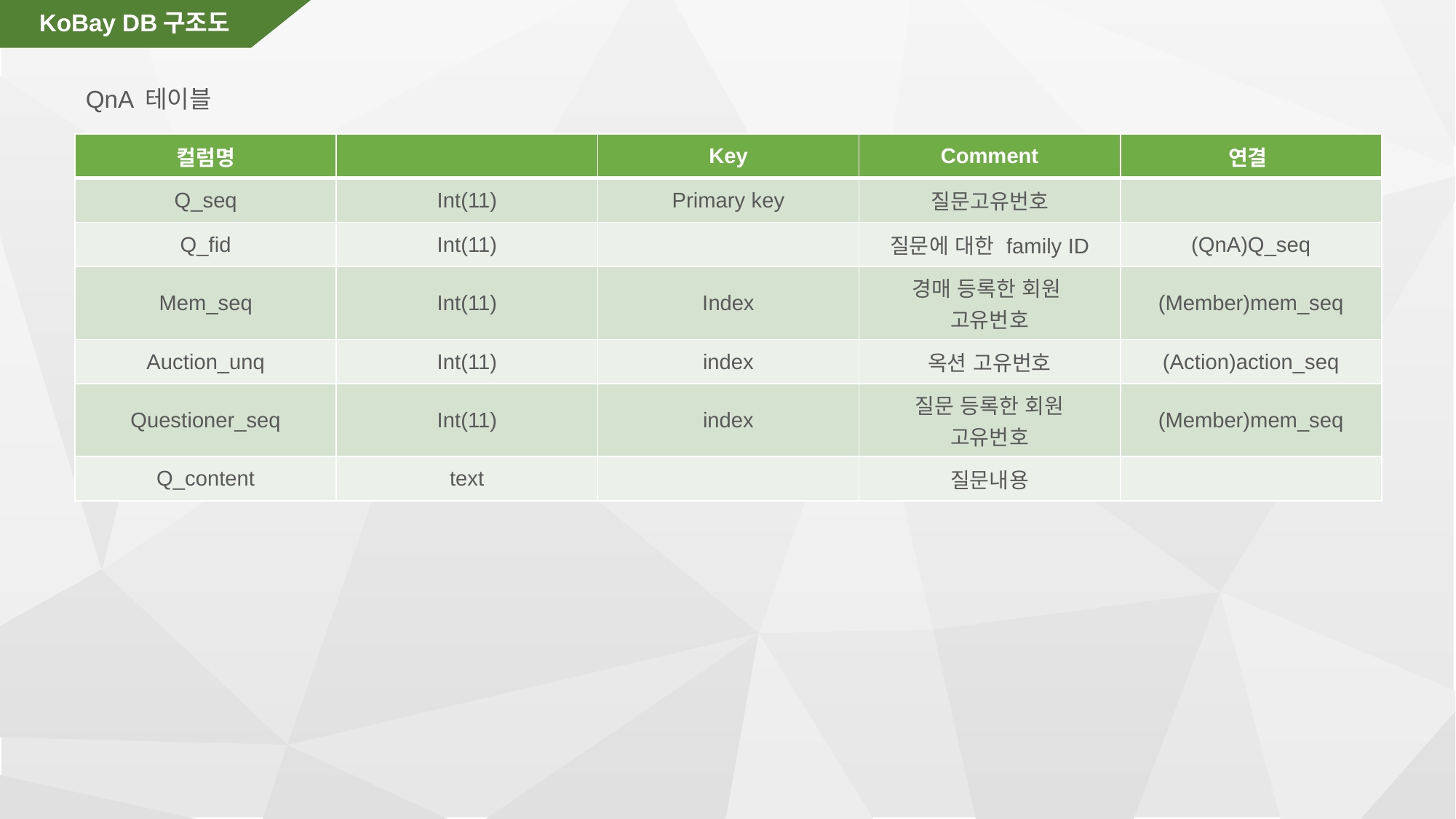

# KoBay DB구조도
QnA 테이블
| 컬럼명 |  | Key | Comment | 연결 |
| --- | --- | --- | --- | --- |
| Q\_seq | Int(11) | Primary key | 질문고유번호 |  |
| Q\_fid | Int(11) |  | 질문에 대한 family ID | (QnA)Q\_seq |
| Mem\_seq | Int(11) | Index | 경매 등록한 회원 고유번호 | (Member)mem\_seq |
| Auction\_unq | Int(11) | index | 옥션 고유번호 | (Action)action\_seq |
| Questioner\_seq | Int(11) | index | 질문 등록한 회원 고유번호 | (Member)mem\_seq |
| Q\_content | text |  | 질문내용 |  |